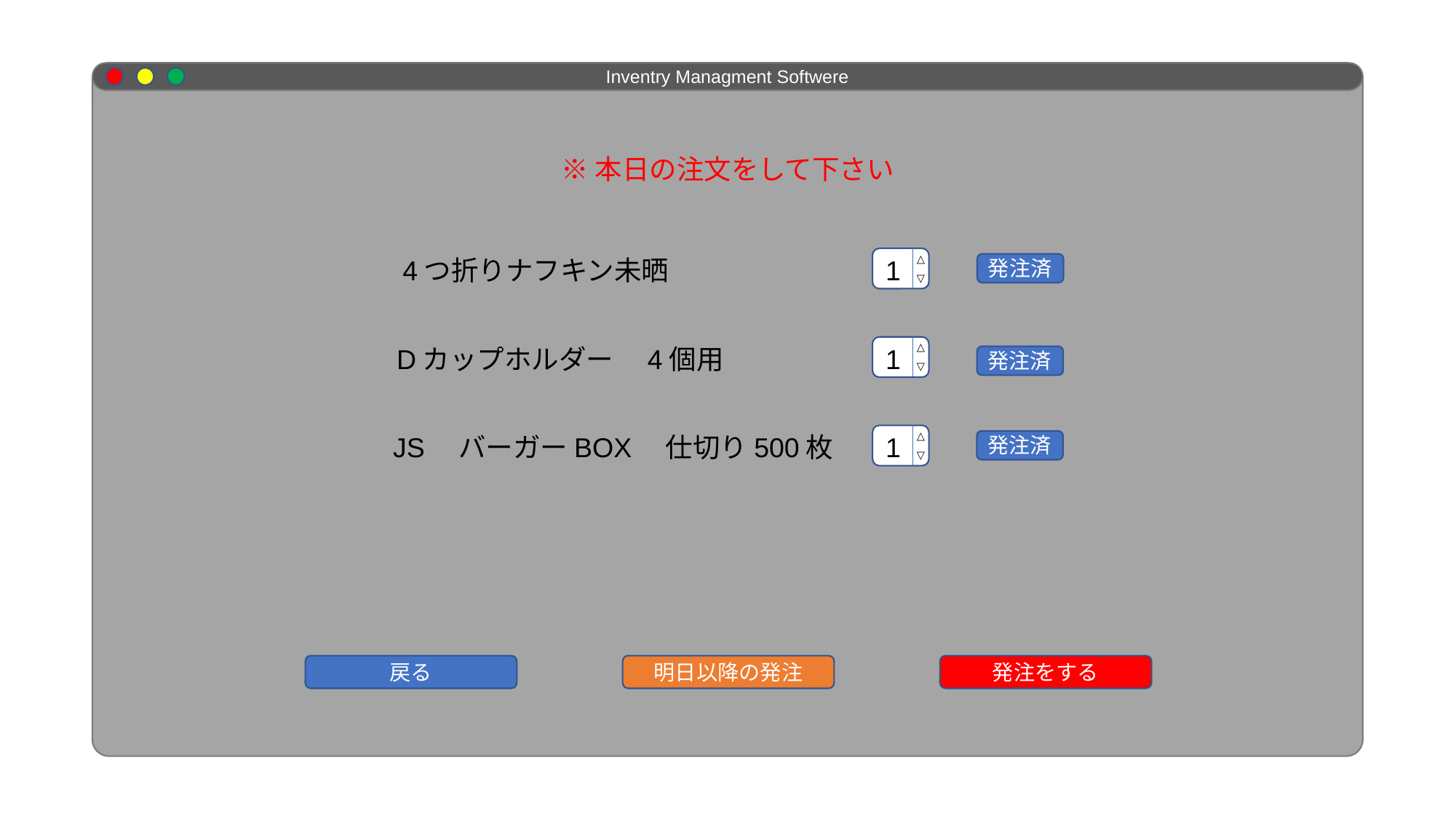

Inventry Managment Softwere

※本日の注文をして下さい
4つ折りナフキン未晒
1

▽
▽
発注済

Dカップホルダー　4個用
1

▽
▽
発注済

JS　バーガーBOX　仕切り500枚
1

▽
▽
発注済

戻る
明日以降の発注
発注をする